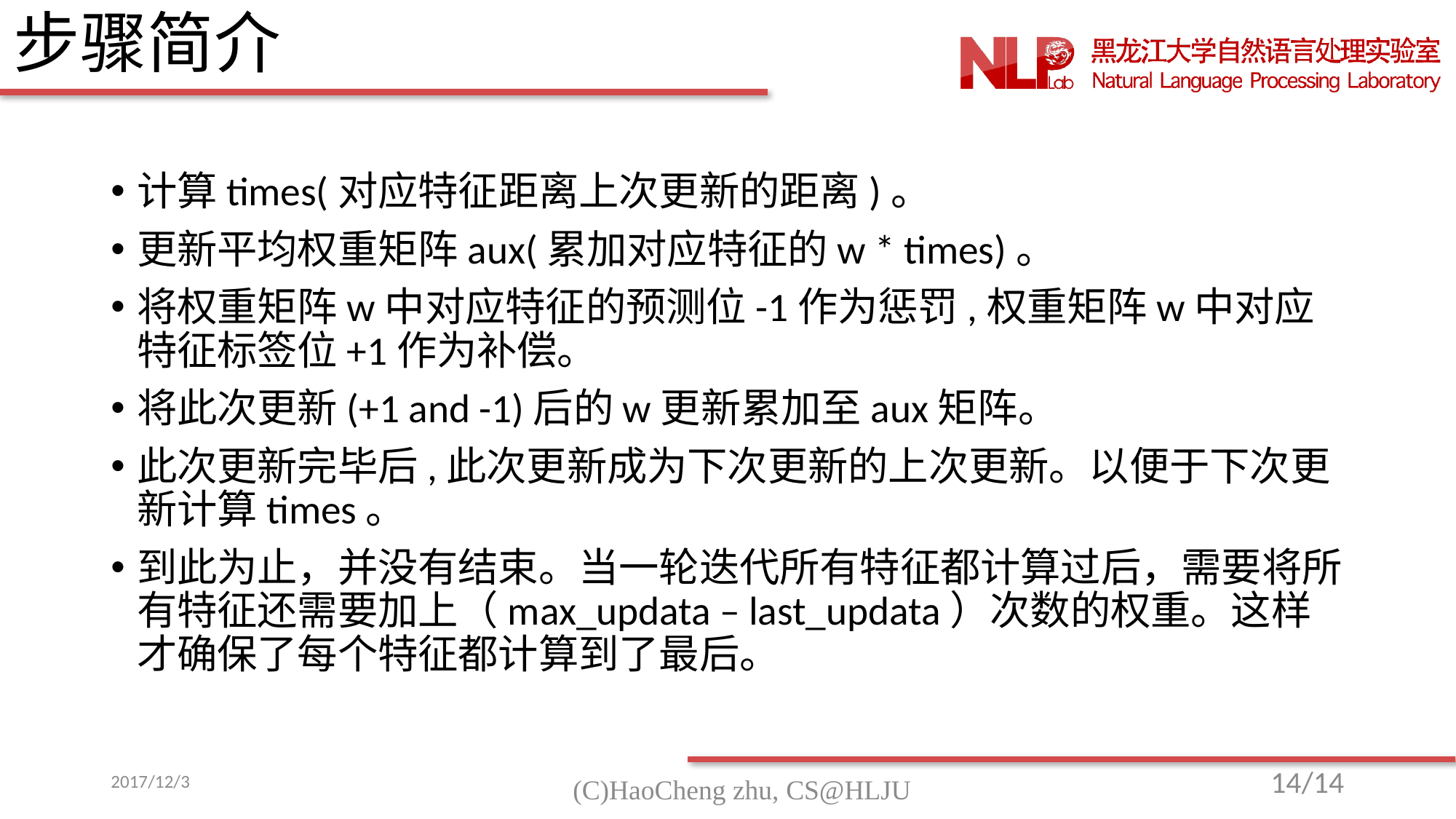

# 步骤简介
计算times(对应特征距离上次更新的距离)。
更新平均权重矩阵aux(累加对应特征的w * times)。
将权重矩阵w中对应特征的预测位-1作为惩罚,权重矩阵w中对应特征标签位+1作为补偿。
将此次更新(+1 and -1)后的w更新累加至aux矩阵。
此次更新完毕后,此次更新成为下次更新的上次更新。以便于下次更新计算times。
到此为止，并没有结束。当一轮迭代所有特征都计算过后，需要将所有特征还需要加上（max_updata – last_updata）次数的权重。这样才确保了每个特征都计算到了最后。

2017/12/3
14/14
(C)HaoCheng zhu, CS@HLJU